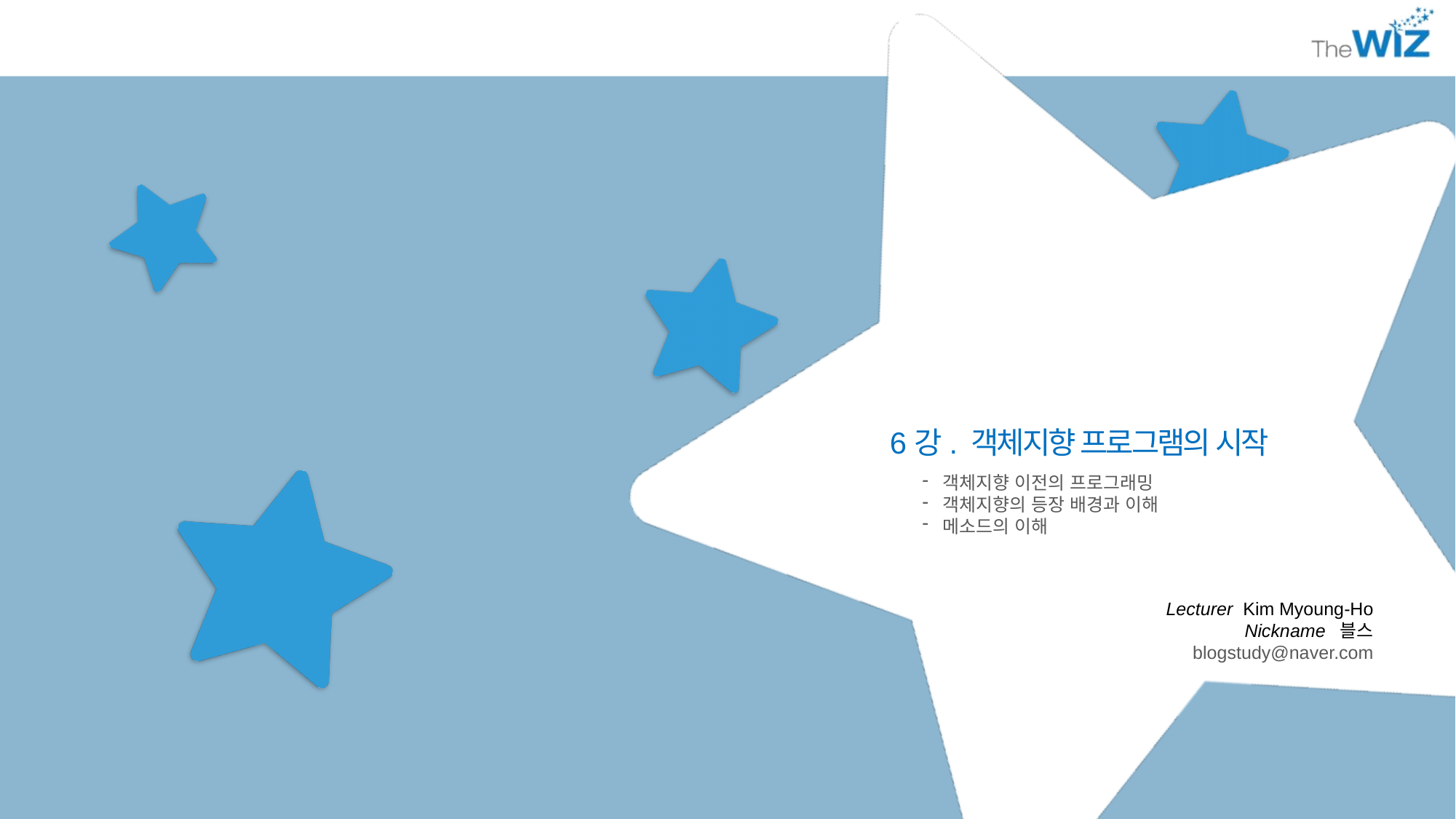

6강. 객체지향 프로그램의 시작
객체지향 이전의 프로그래밍
객체지향의 등장 배경과 이해
메소드의 이해
Lecturer  Kim Myoung-Ho
Nickname  블스
blogstudy@naver.com